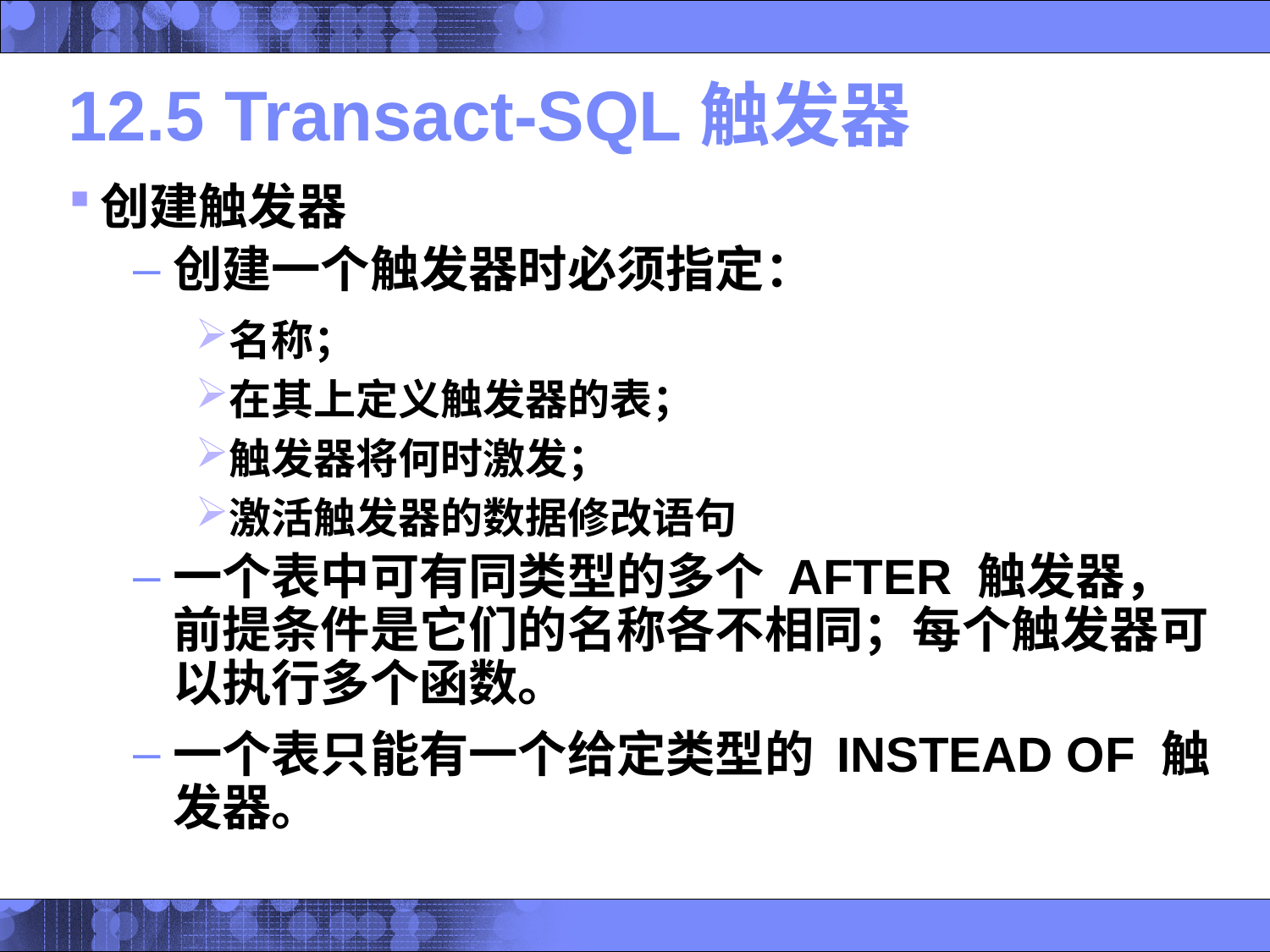

# 12.5 Transact-SQL触发器
创建触发器
创建一个触发器时必须指定：
名称；
在其上定义触发器的表；
触发器将何时激发；
激活触发器的数据修改语句
一个表中可有同类型的多个 AFTER 触发器，前提条件是它们的名称各不相同；每个触发器可以执行多个函数。
一个表只能有一个给定类型的 INSTEAD OF 触发器。